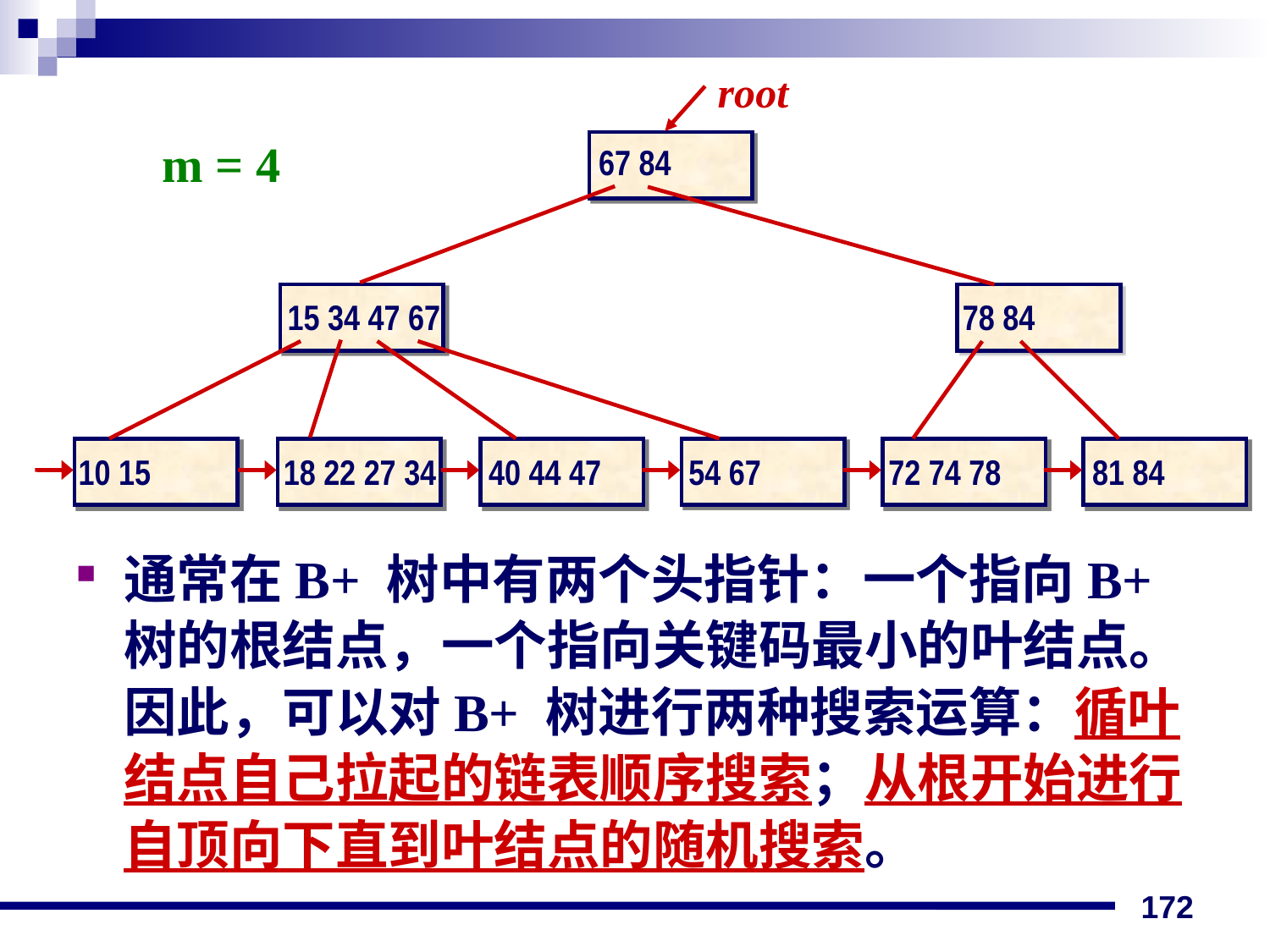

root

m = 4

67 84

15 34 47 67

78 84

10 15

18 22 27 34

40 44 47

54 67

72 74 78

81 84

通常在B+ 树中有两个头指针：一个指向B+ 树的根结点，一个指向关键码最小的叶结点。因此，可以对B+ 树进行两种搜索运算：循叶结点自己拉起的链表顺序搜索；从根开始进行自顶向下直到叶结点的随机搜索。
172